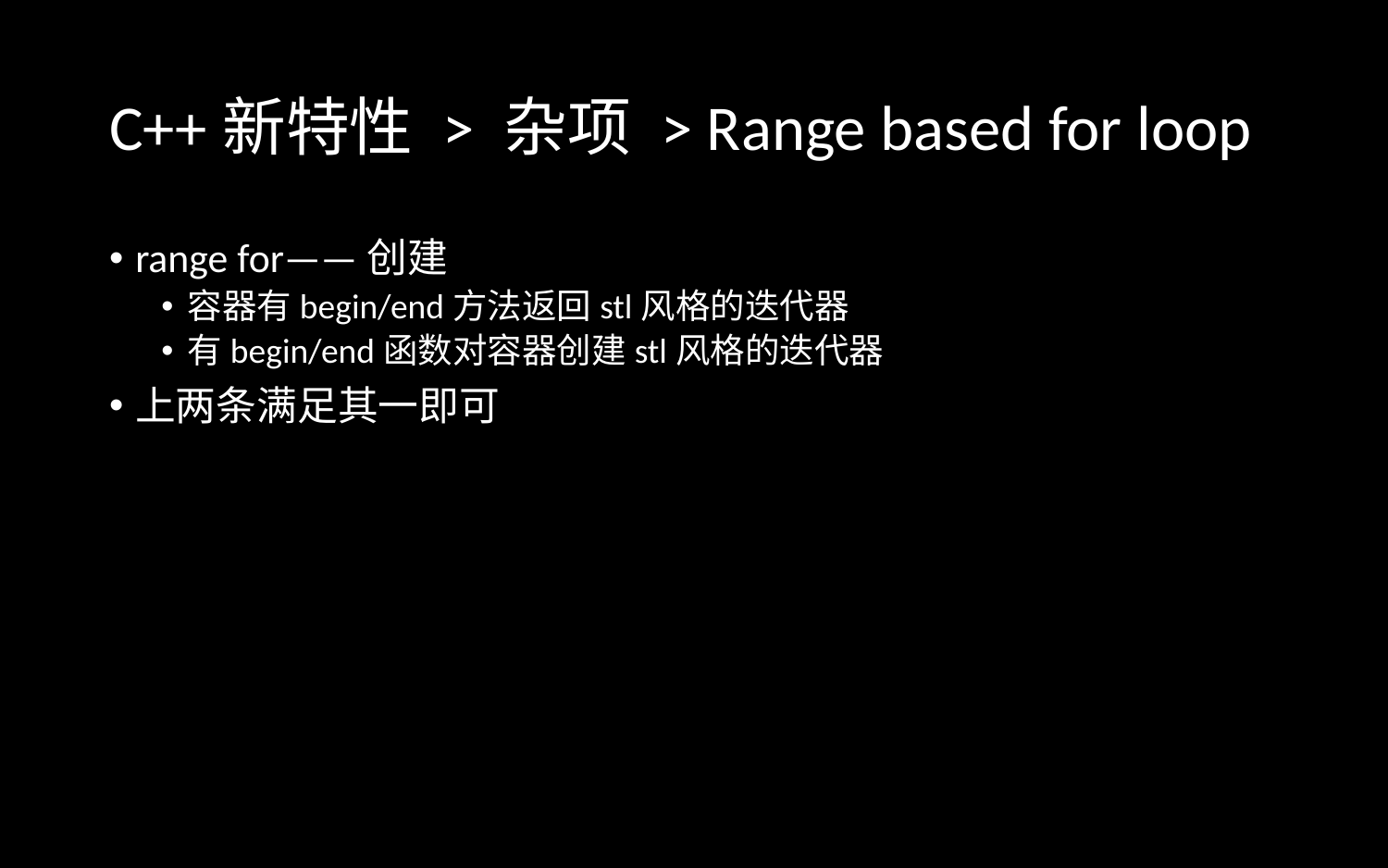

# C++新特性 > 杂项 > Range based for loop
range for——创建
容器有begin/end方法返回stl风格的迭代器
有begin/end函数对容器创建stl风格的迭代器
上两条满足其一即可